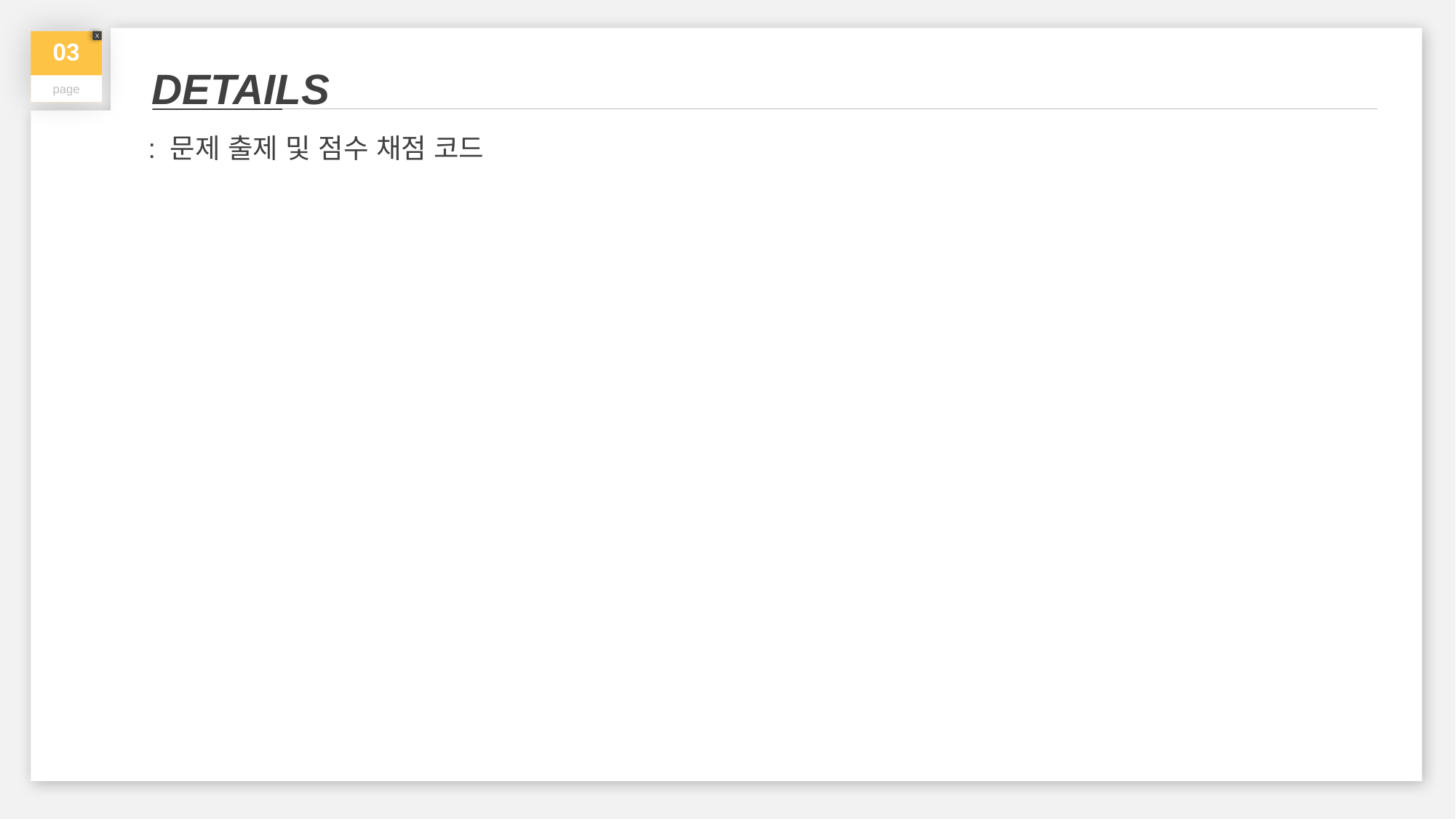

03
page
X
DETAILS
: 문제 출제 및 점수 채점 코드